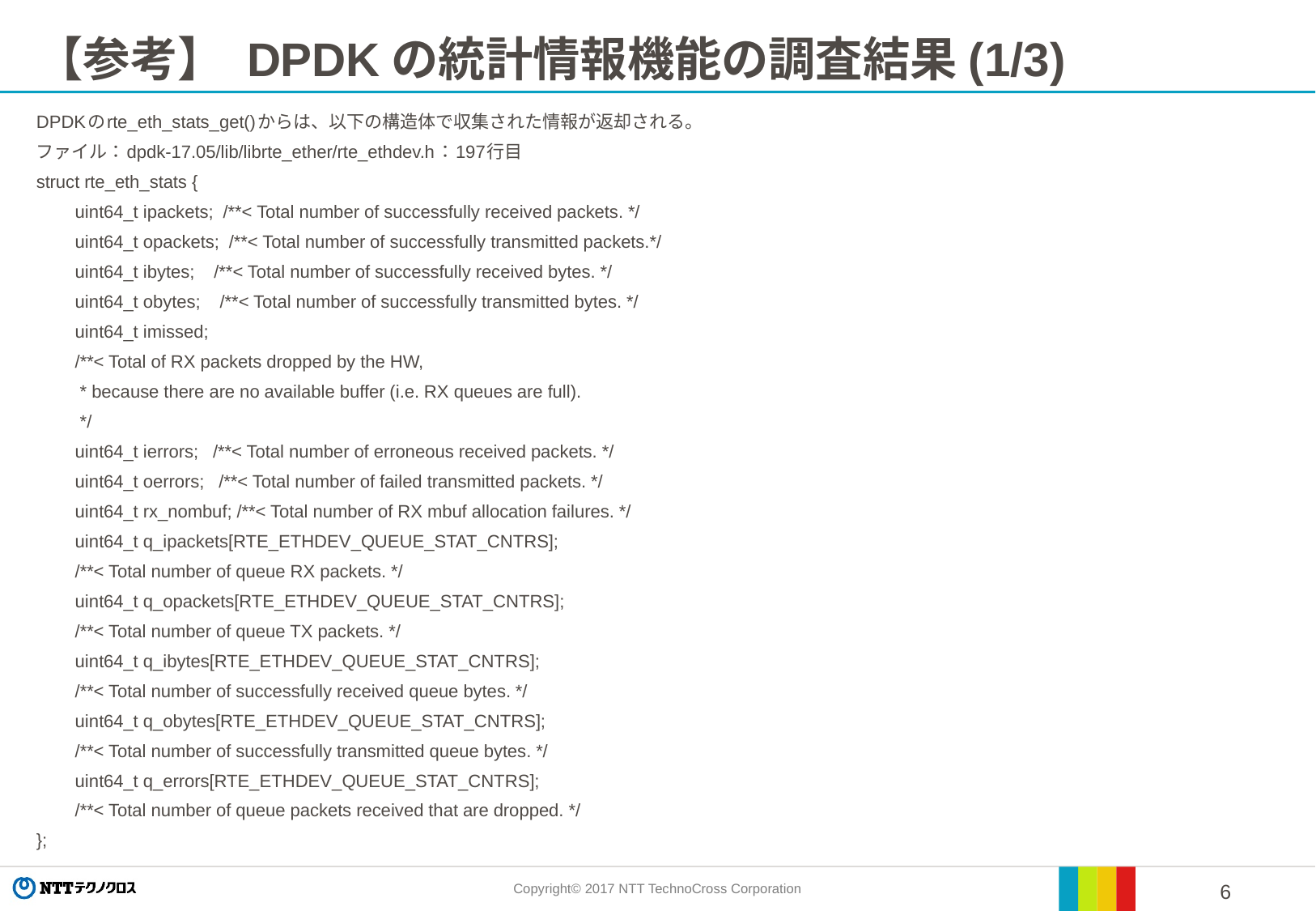

# 【参考】 DPDKの統計情報機能の調査結果(1/3)
DPDKのrte_eth_stats_get()からは、以下の構造体で収集された情報が返却される。
ファイル：dpdk-17.05/lib/librte_ether/rte_ethdev.h：197行目
struct rte_eth_stats {
        uint64_t ipackets;  /**< Total number of successfully received packets. */
        uint64_t opackets;  /**< Total number of successfully transmitted packets.*/
        uint64_t ibytes;    /**< Total number of successfully received bytes. */
        uint64_t obytes;    /**< Total number of successfully transmitted bytes. */
        uint64_t imissed;
        /**< Total of RX packets dropped by the HW,
         * because there are no available buffer (i.e. RX queues are full).
         */
        uint64_t ierrors;   /**< Total number of erroneous received packets. */
        uint64_t oerrors;   /**< Total number of failed transmitted packets. */
        uint64_t rx_nombuf; /**< Total number of RX mbuf allocation failures. */
        uint64_t q_ipackets[RTE_ETHDEV_QUEUE_STAT_CNTRS];
        /**< Total number of queue RX packets. */
        uint64_t q_opackets[RTE_ETHDEV_QUEUE_STAT_CNTRS];
        /**< Total number of queue TX packets. */
        uint64_t q_ibytes[RTE_ETHDEV_QUEUE_STAT_CNTRS];
        /**< Total number of successfully received queue bytes. */
        uint64_t q_obytes[RTE_ETHDEV_QUEUE_STAT_CNTRS];
        /**< Total number of successfully transmitted queue bytes. */
        uint64_t q_errors[RTE_ETHDEV_QUEUE_STAT_CNTRS];
        /**< Total number of queue packets received that are dropped. */
};